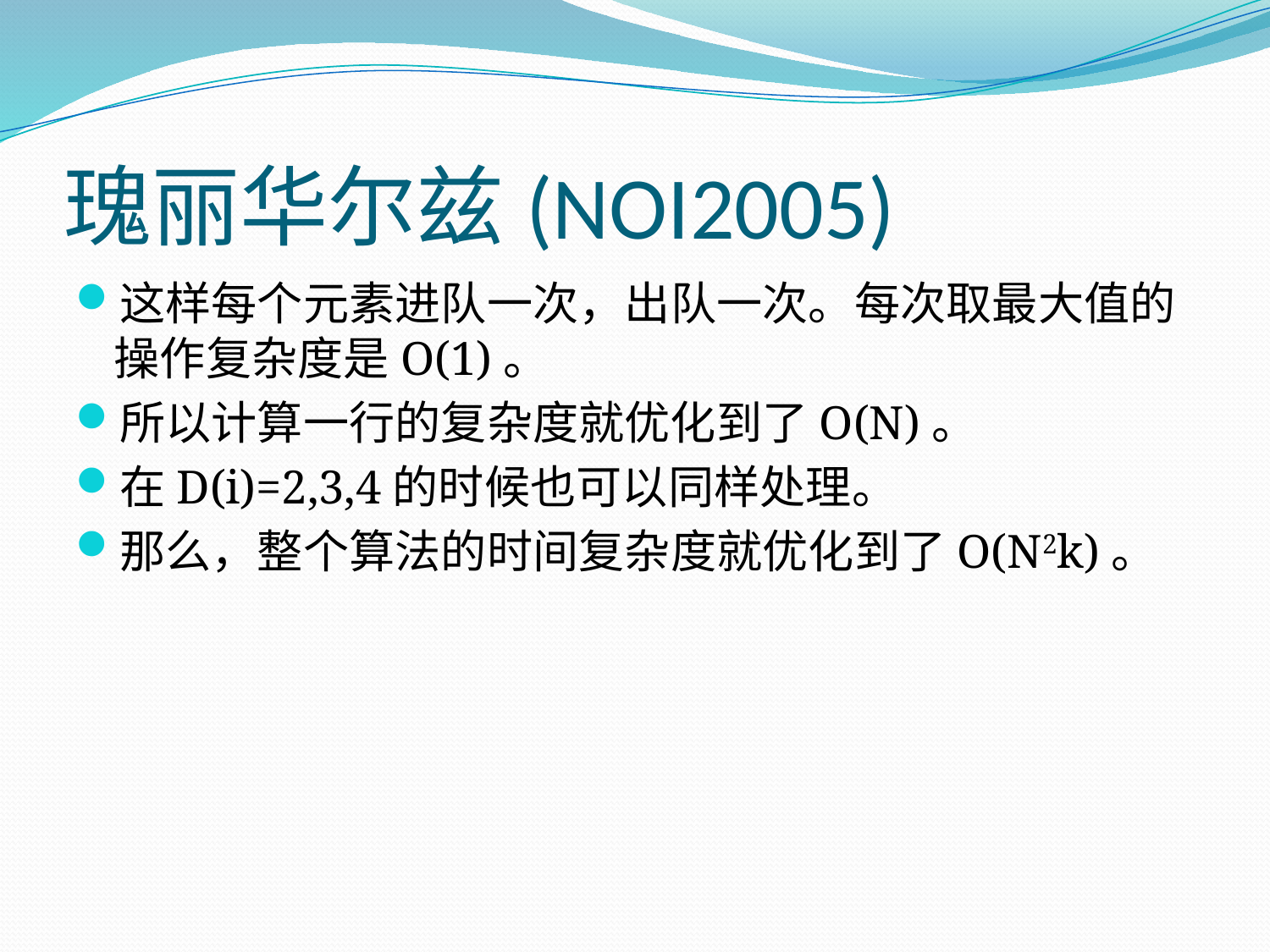

# 瑰丽华尔兹(NOI2005)
这样每个元素进队一次，出队一次。每次取最大值的操作复杂度是O(1)。
所以计算一行的复杂度就优化到了O(N)。
在D(i)=2,3,4的时候也可以同样处理。
那么，整个算法的时间复杂度就优化到了O(N2k)。